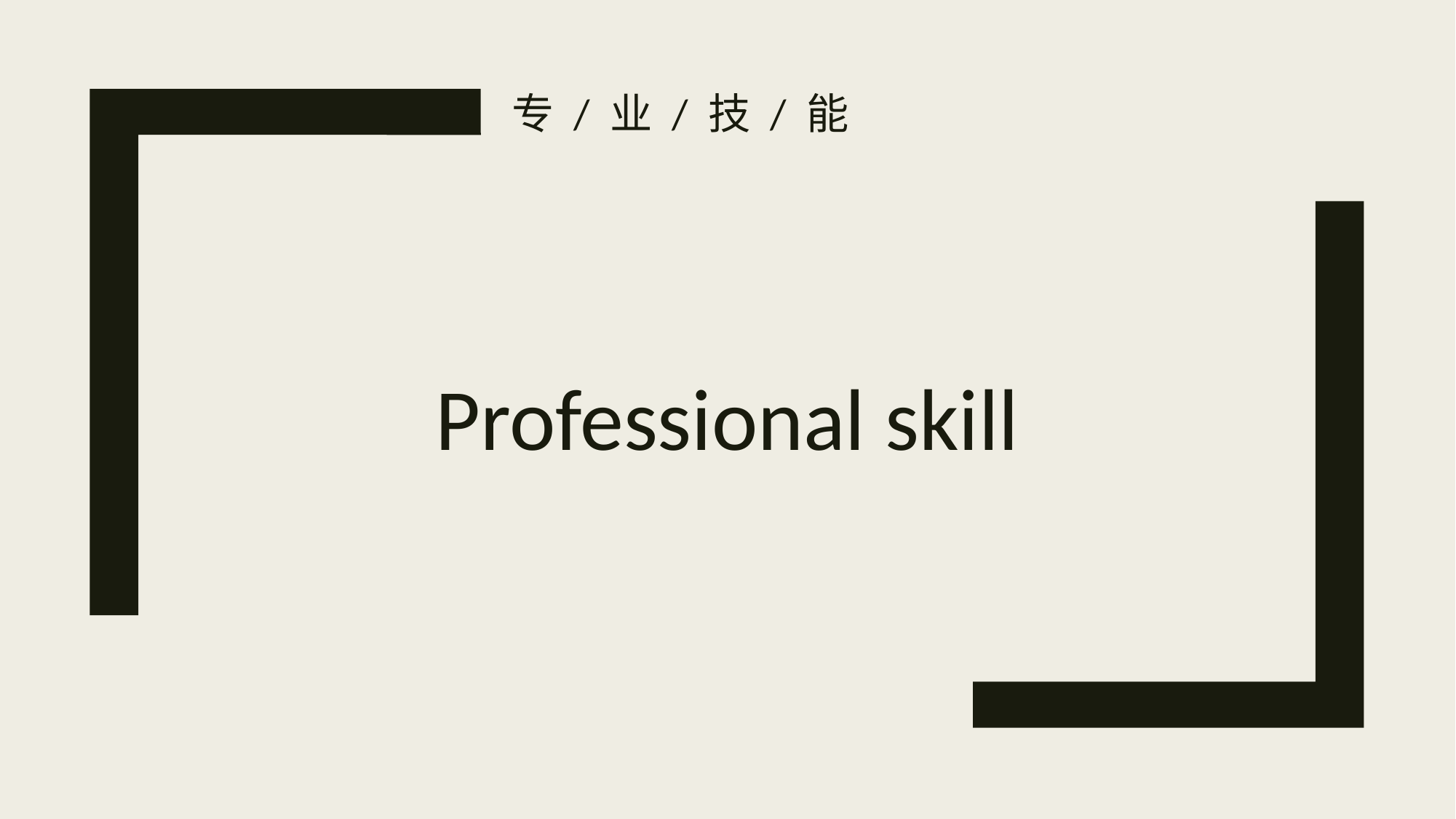

专 / 业 / 技 / 能
Professional skill